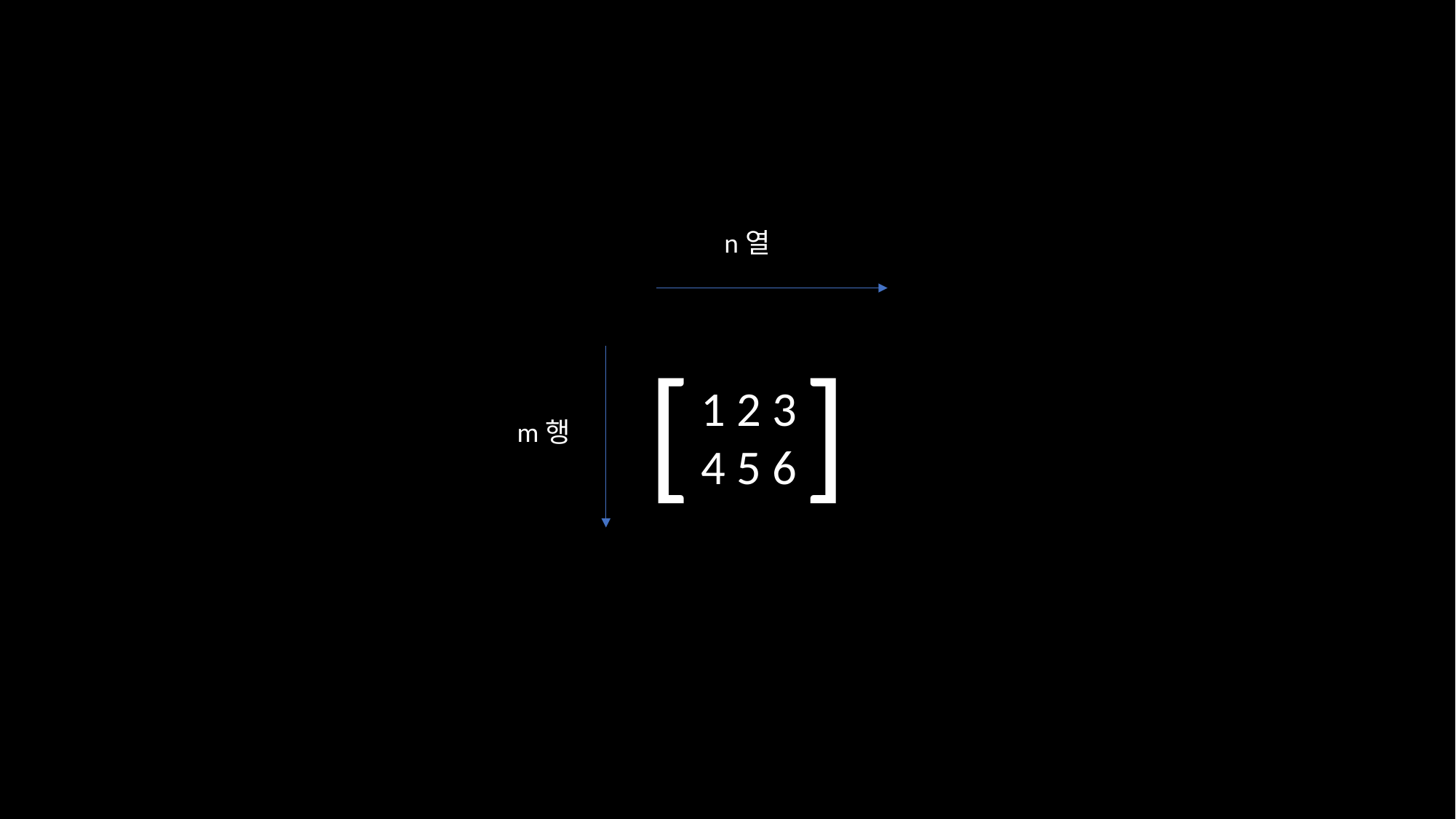

n열
# [         ]
1 2 3
4 5 6
m행